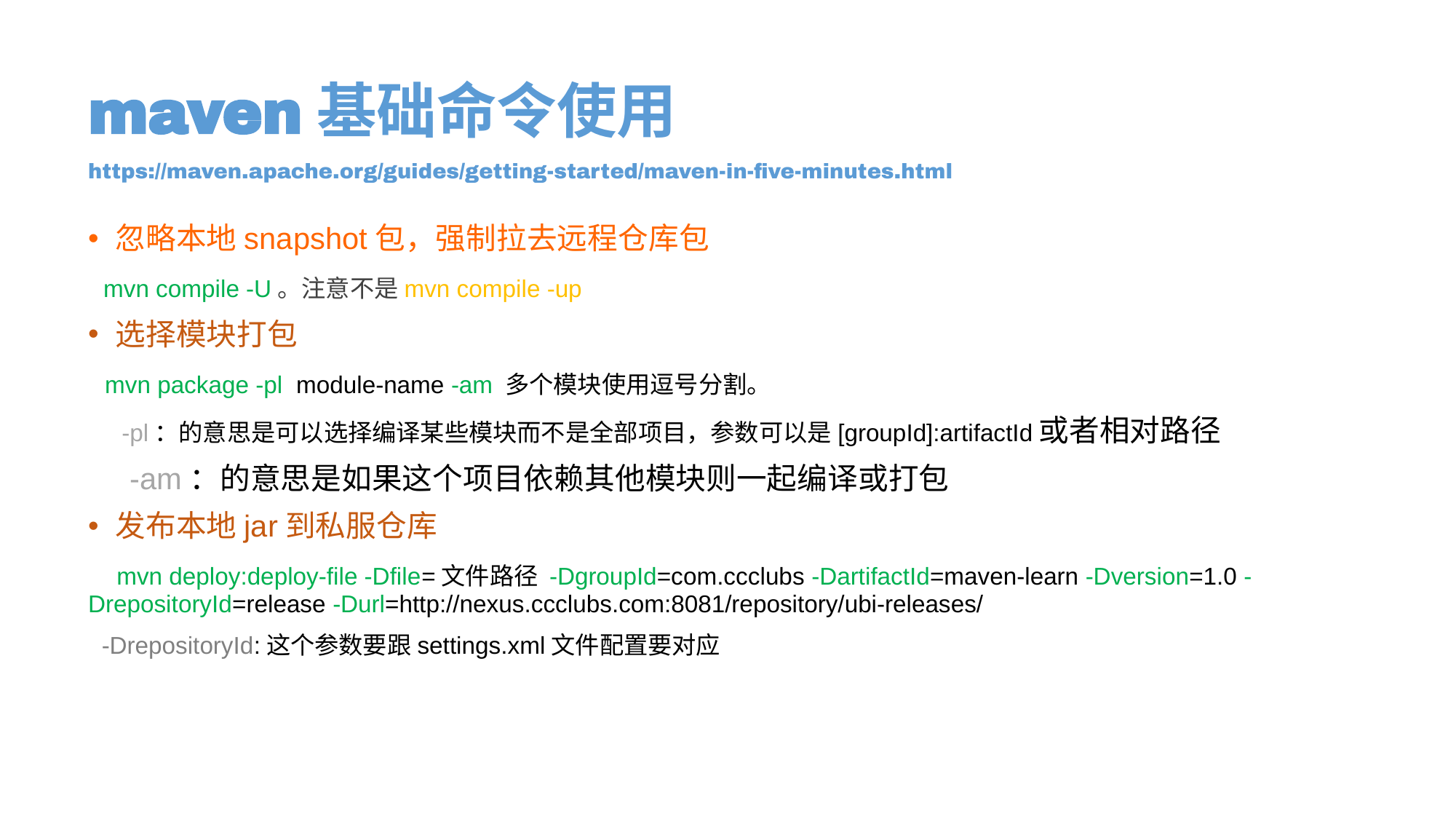

# maven基础命令使用 https://maven.apache.org/guides/getting-started/maven-in-five-minutes.html
忽略本地snapshot包，强制拉去远程仓库包
  mvn compile -U。注意不是mvn compile -up
选择模块打包
  mvn package -pl  module-name -am 多个模块使用逗号分割。
     -pl：的意思是可以选择编译某些模块而不是全部项目，参数可以是[groupId]:artifactId或者相对路径
     -am：的意思是如果这个项目依赖其他模块则一起编译或打包
发布本地jar到私服仓库
    mvn deploy:deploy-file -Dfile=文件路径 -DgroupId=com.ccclubs -DartifactId=maven-learn -Dversion=1.0 -DrepositoryId=release -Durl=http://nexus.ccclubs.com:8081/repository/ubi-releases/
  -DrepositoryId:这个参数要跟settings.xml文件配置要对应